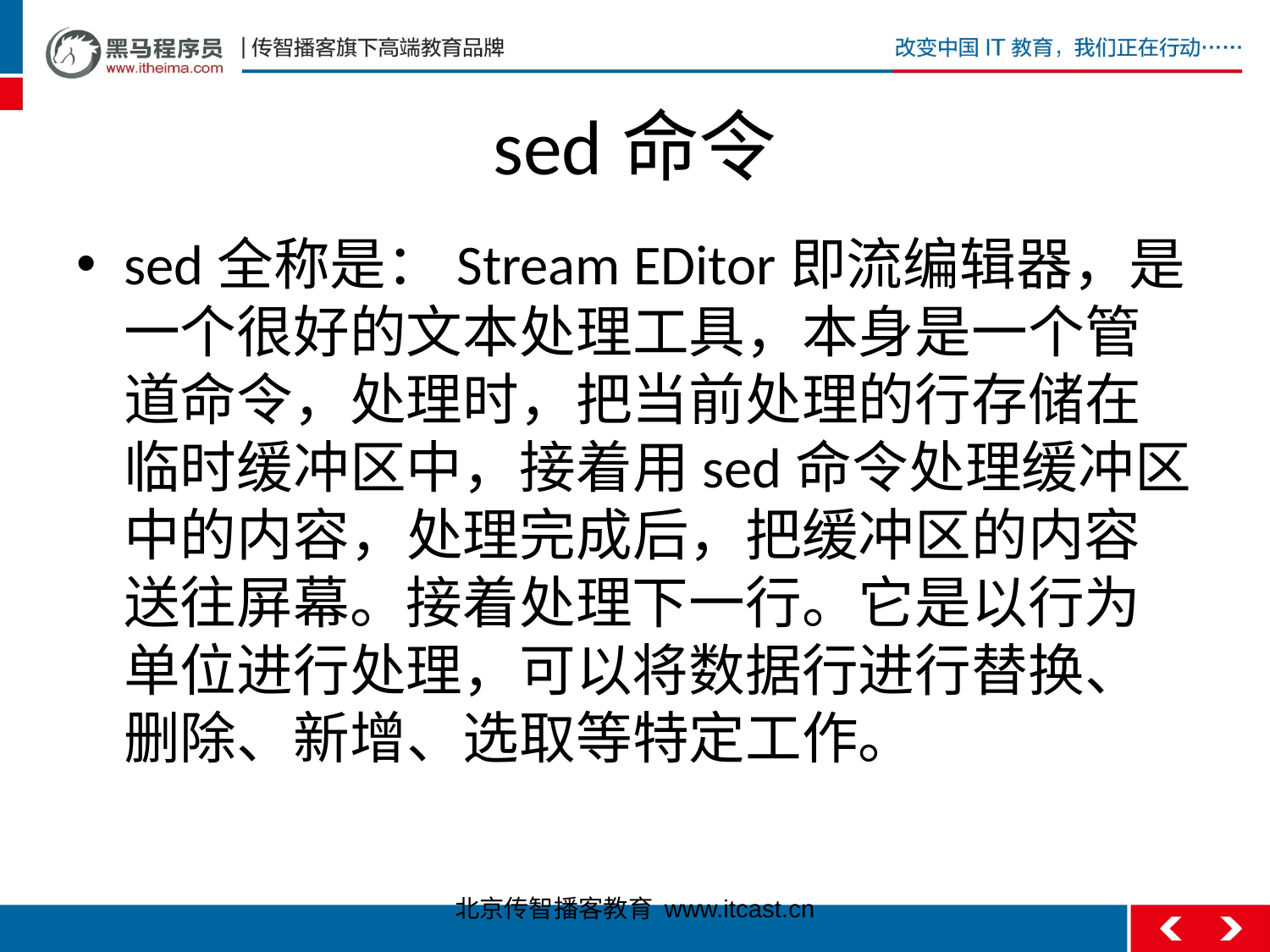

# sed命令
sed全称是：Stream EDitor即流编辑器，是一个很好的文本处理工具，本身是一个管道命令，处理时，把当前处理的行存储在临时缓冲区中，接着用sed命令处理缓冲区中的内容，处理完成后，把缓冲区的内容送往屏幕。接着处理下一行。它是以行为单位进行处理，可以将数据行进行替换、删除、新增、选取等特定工作。

北京传智播客教育 www.itcast.cn